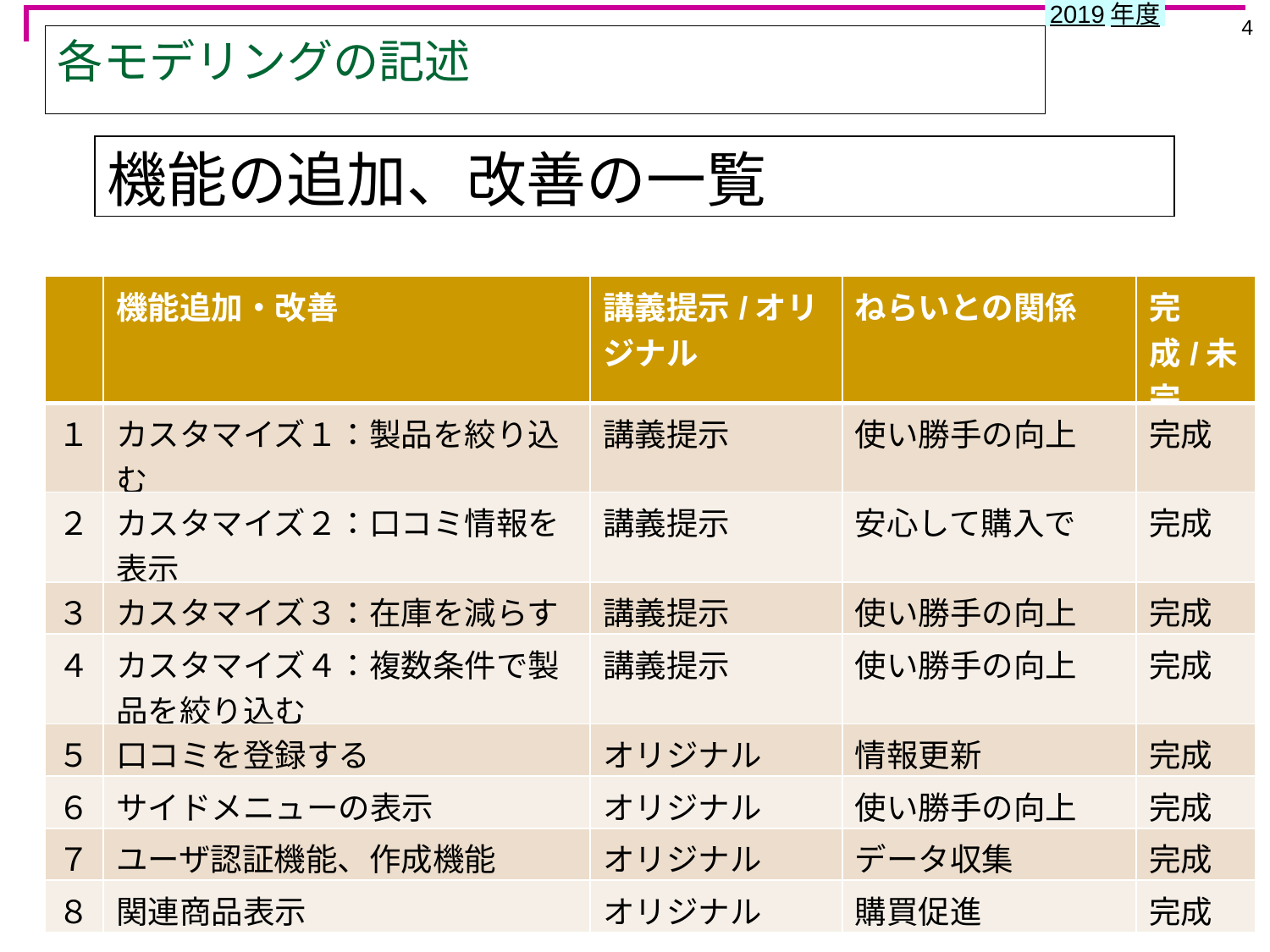

4
# 各モデリングの記述
機能の追加、改善の一覧
|  | 機能追加・改善 | 講義提示/オリジナル | ねらいとの関係 | 完成/未完 |
| --- | --- | --- | --- | --- |
| １ | カスタマイズ１：製品を絞り込む | 講義提示 | 使い勝手の向上 | 完成 |
| ２ | カスタマイズ２：口コミ情報を表示 | 講義提示 | 安心して購入で | 完成 |
| ３ | カスタマイズ３：在庫を減らす | 講義提示 | 使い勝手の向上 | 完成 |
| ４ | カスタマイズ４：複数条件で製品を絞り込む | 講義提示 | 使い勝手の向上 | 完成 |
| ５ | 口コミを登録する | オリジナル | 情報更新 | 完成 |
| ６ | サイドメニューの表示 | オリジナル | 使い勝手の向上 | 完成 |
| ７ | ユーザ認証機能、作成機能 | オリジナル | データ収集 | 完成 |
| ８ | 関連商品表示 | オリジナル | 購買促進 | 完成 |
機能追加・改善